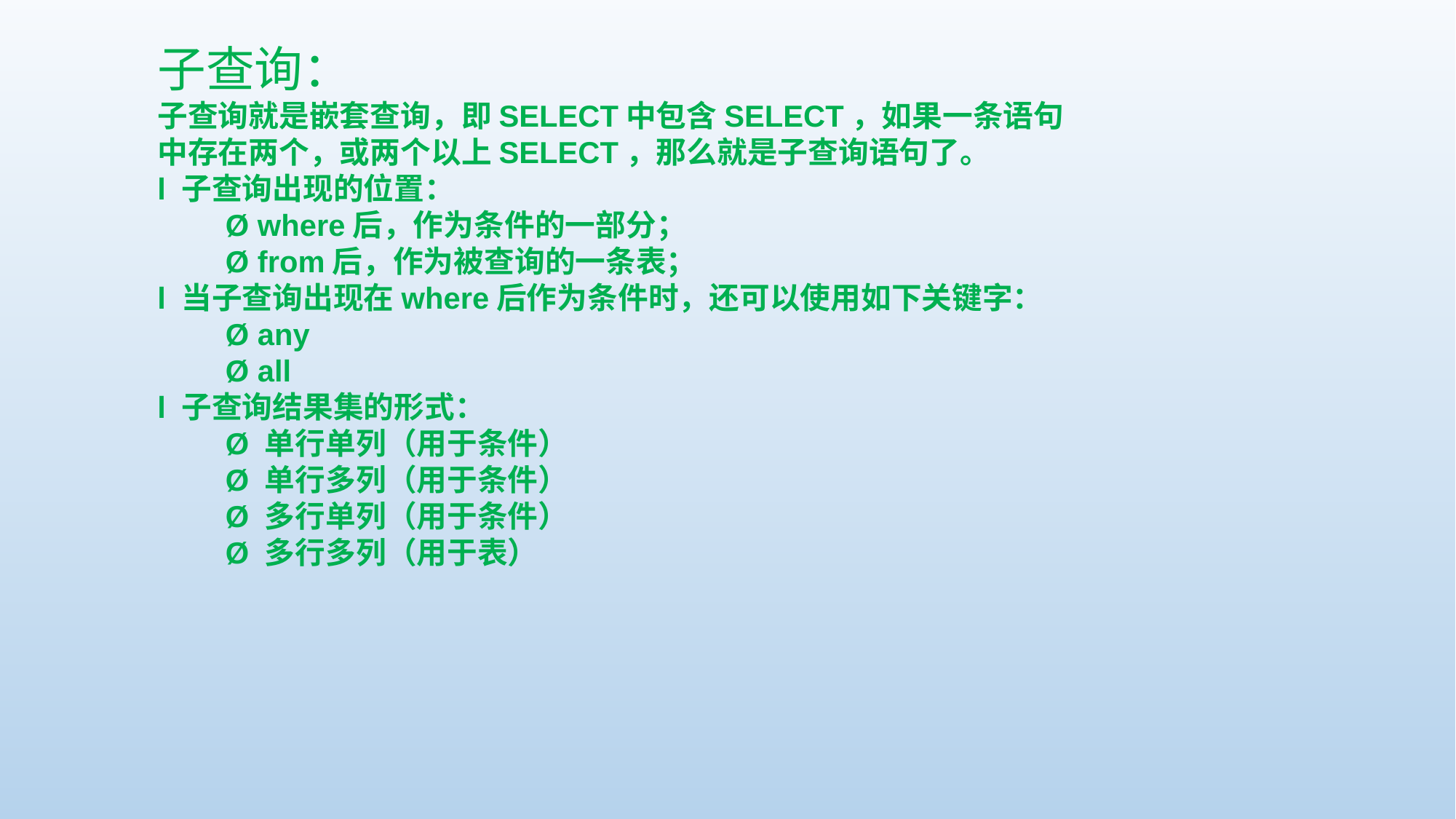

子查询：
子查询就是嵌套查询，即SELECT中包含SELECT，如果一条语句中存在两个，或两个以上SELECT，那么就是子查询语句了。l 子查询出现的位置：　　Ø where后，作为条件的一部分；　　Ø from后，作为被查询的一条表；l 当子查询出现在where后作为条件时，还可以使用如下关键字：　　Ø any　　Ø alll 子查询结果集的形式：　　Ø 单行单列（用于条件）　　Ø 单行多列（用于条件）　　Ø 多行单列（用于条件）　　Ø 多行多列（用于表）